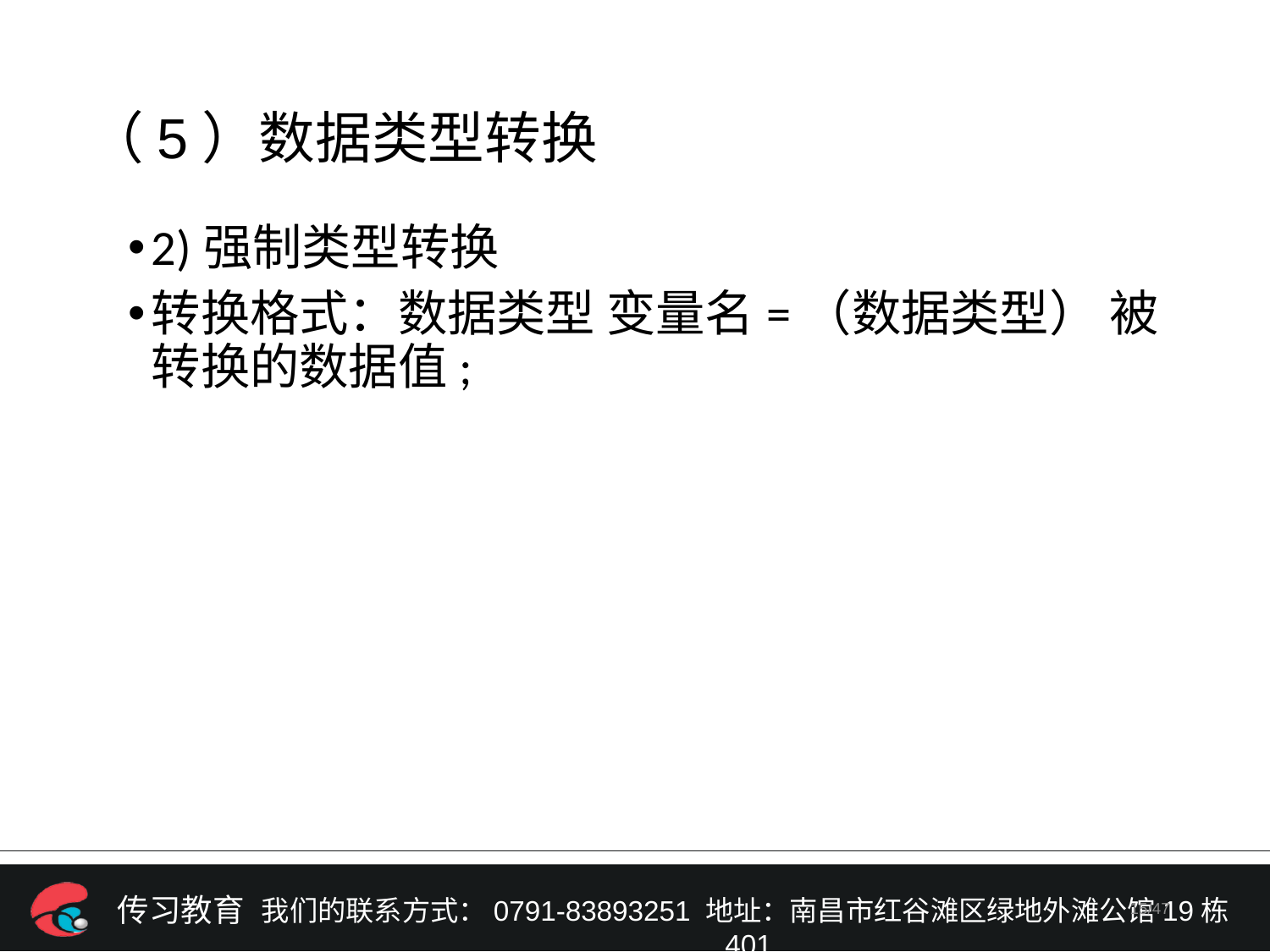

（5）数据类型转换
2)强制类型转换
转换格式：数据类型 变量名=（数据类型） 被转换的数据值;
15/47